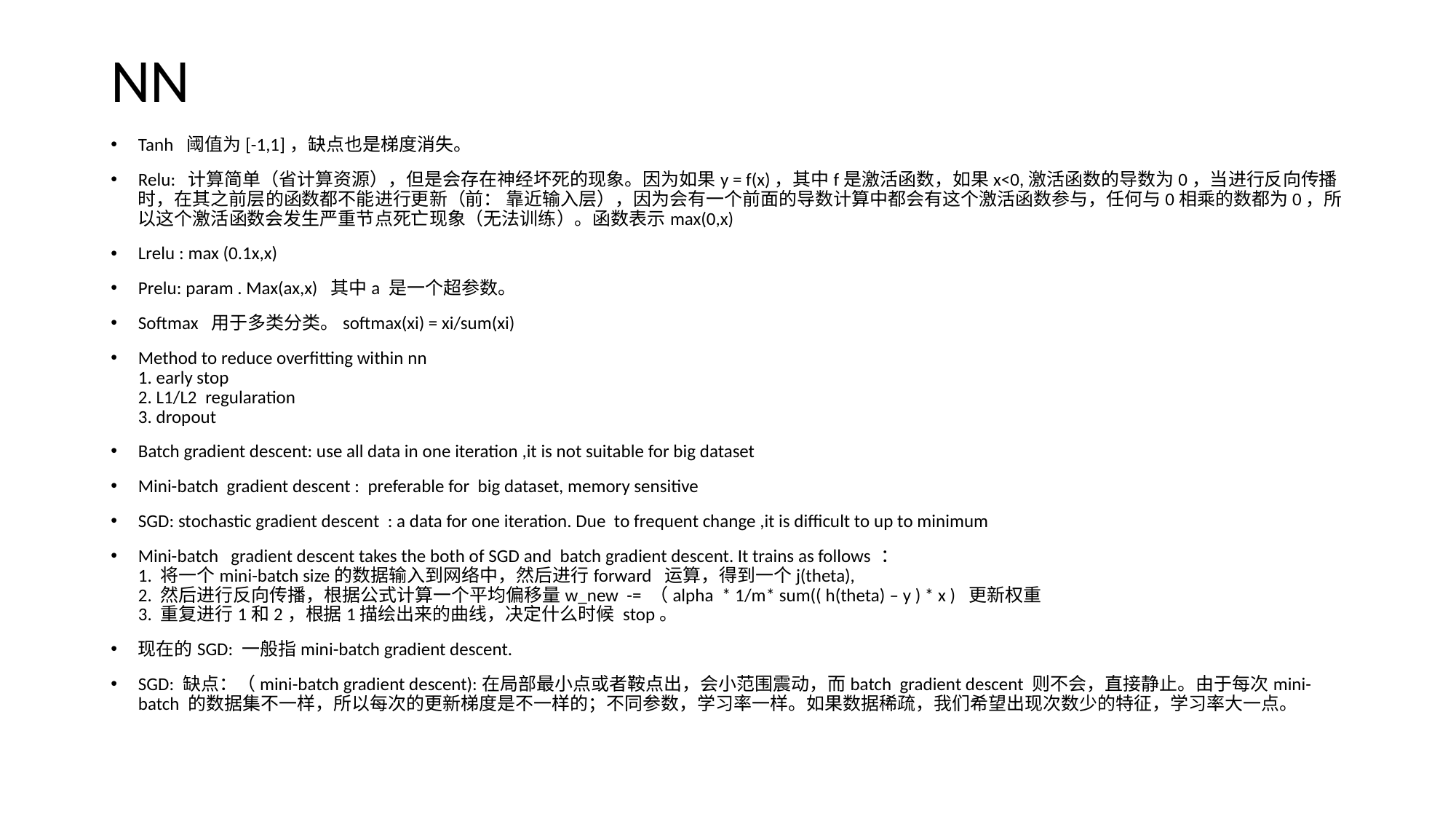

# NN
Tanh  阈值为[-1,1]，缺点也是梯度消失。
Relu:  计算简单（省计算资源），但是会存在神经坏死的现象。因为如果y = f(x)，其中f是激活函数，如果x<0,激活函数的导数为0，当进行反向传播时，在其之前层的函数都不能进行更新（前： 靠近输入层），因为会有一个前面的导数计算中都会有这个激活函数参与，任何与0相乘的数都为0，所以这个激活函数会发生严重节点死亡现象（无法训练）。函数表示max(0,x)
Lrelu : max (0.1x,x)
Prelu: param . Max(ax,x)  其中a 是一个超参数。
Softmax  用于多类分类。softmax(xi) = xi/sum(xi)
Method to reduce overfitting within nn
1. early stop
2. L1/L2  regularation
3. dropout
Batch gradient descent: use all data in one iteration ,it is not suitable for big dataset
Mini-batch  gradient descent :  preferable for  big dataset, memory sensitive
SGD: stochastic gradient descent  : a data for one iteration. Due  to frequent change ,it is difficult to up to minimum
Mini-batch   gradient descent takes the both of SGD and  batch gradient descent. It trains as follows ：
1. 将一个mini-batch size的数据输入到网络中，然后进行forward  运算，得到一个j(theta),
2. 然后进行反向传播，根据公式计算一个平均偏移量w_new  -= （alpha  * 1/m* sum(( h(theta) – y ) * x )  更新权重
3. 重复进行1和2，根据1描绘出来的曲线，决定什么时候 stop。
现在的SGD: 一般指mini-batch gradient descent.
SGD: 缺点：（mini-batch gradient descent):在局部最小点或者鞍点出，会小范围震动，而batch  gradient descent 则不会，直接静止。由于每次mini-batch 的数据集不一样，所以每次的更新梯度是不一样的；不同参数，学习率一样。如果数据稀疏，我们希望出现次数少的特征，学习率大一点。